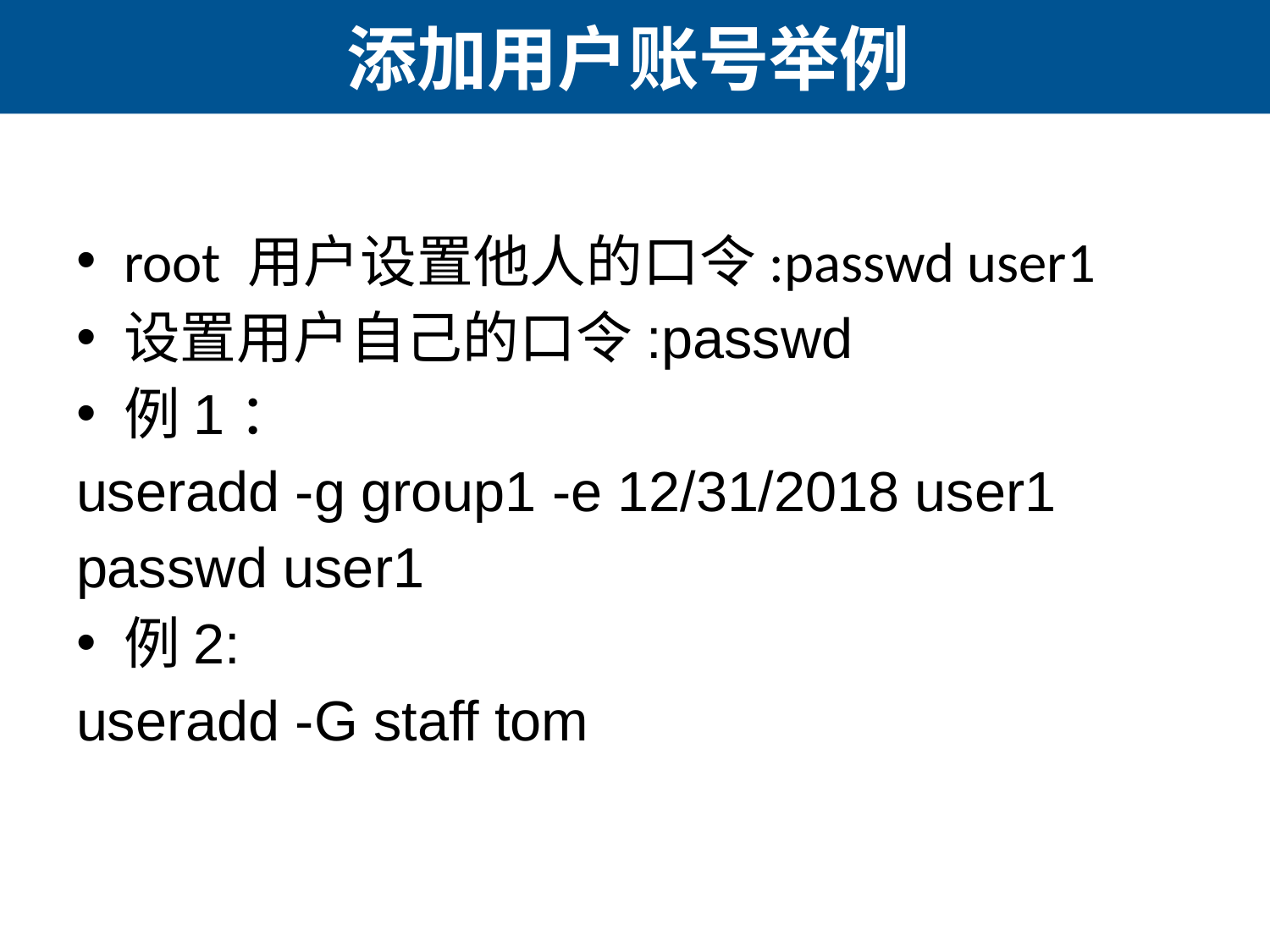

# 添加用户账号举例
root 用户设置他人的口令:passwd user1
设置用户自己的口令:passwd
例1：
useradd -g group1 -e 12/31/2018 user1
passwd user1
例2:
useradd -G staff tom